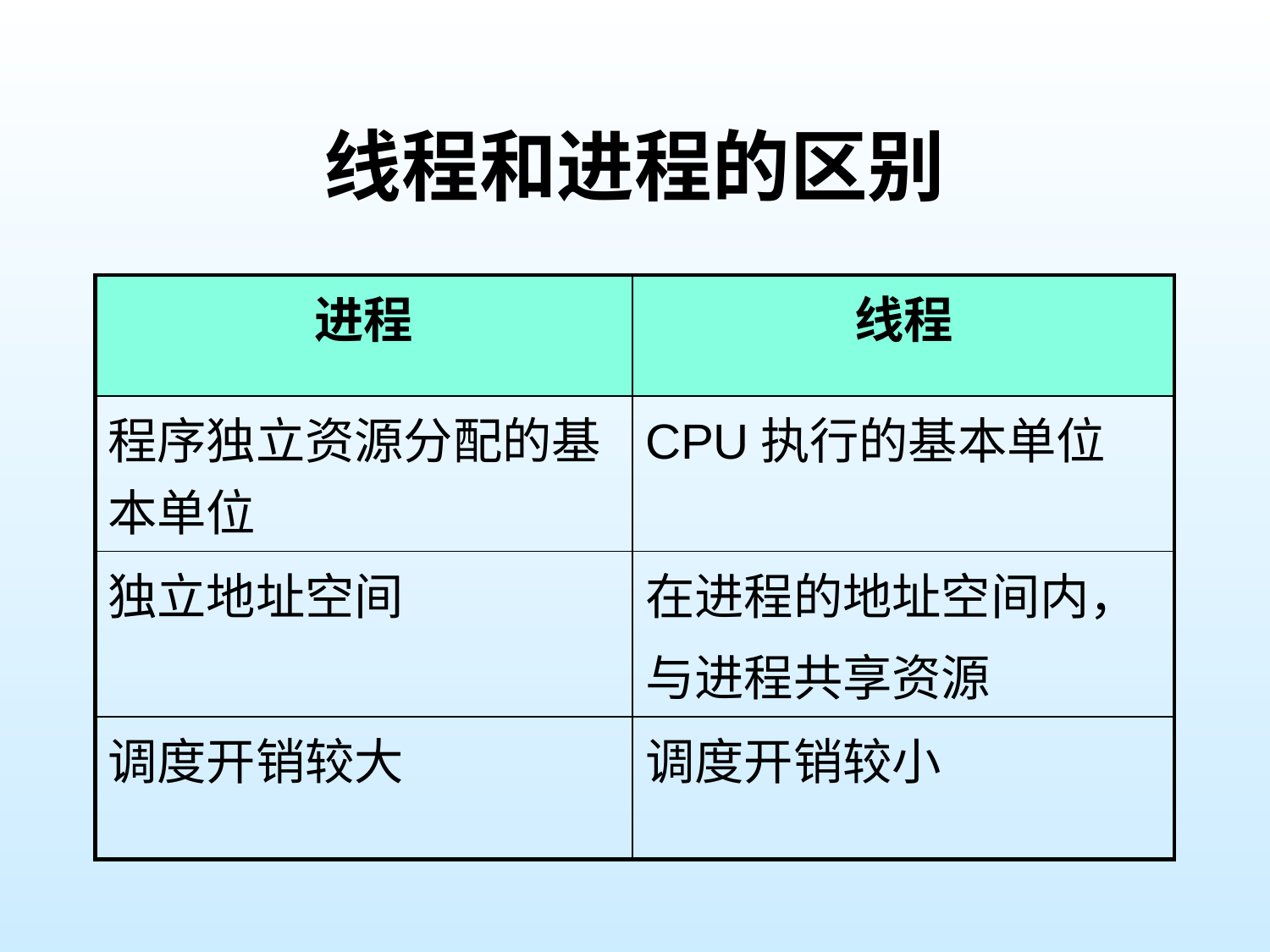

# 线程和进程的区别
| 进程 | 线程 |
| --- | --- |
| 程序独立资源分配的基本单位 | CPU执行的基本单位 |
| 独立地址空间 | 在进程的地址空间内， 与进程共享资源 |
| 调度开销较大 | 调度开销较小 |